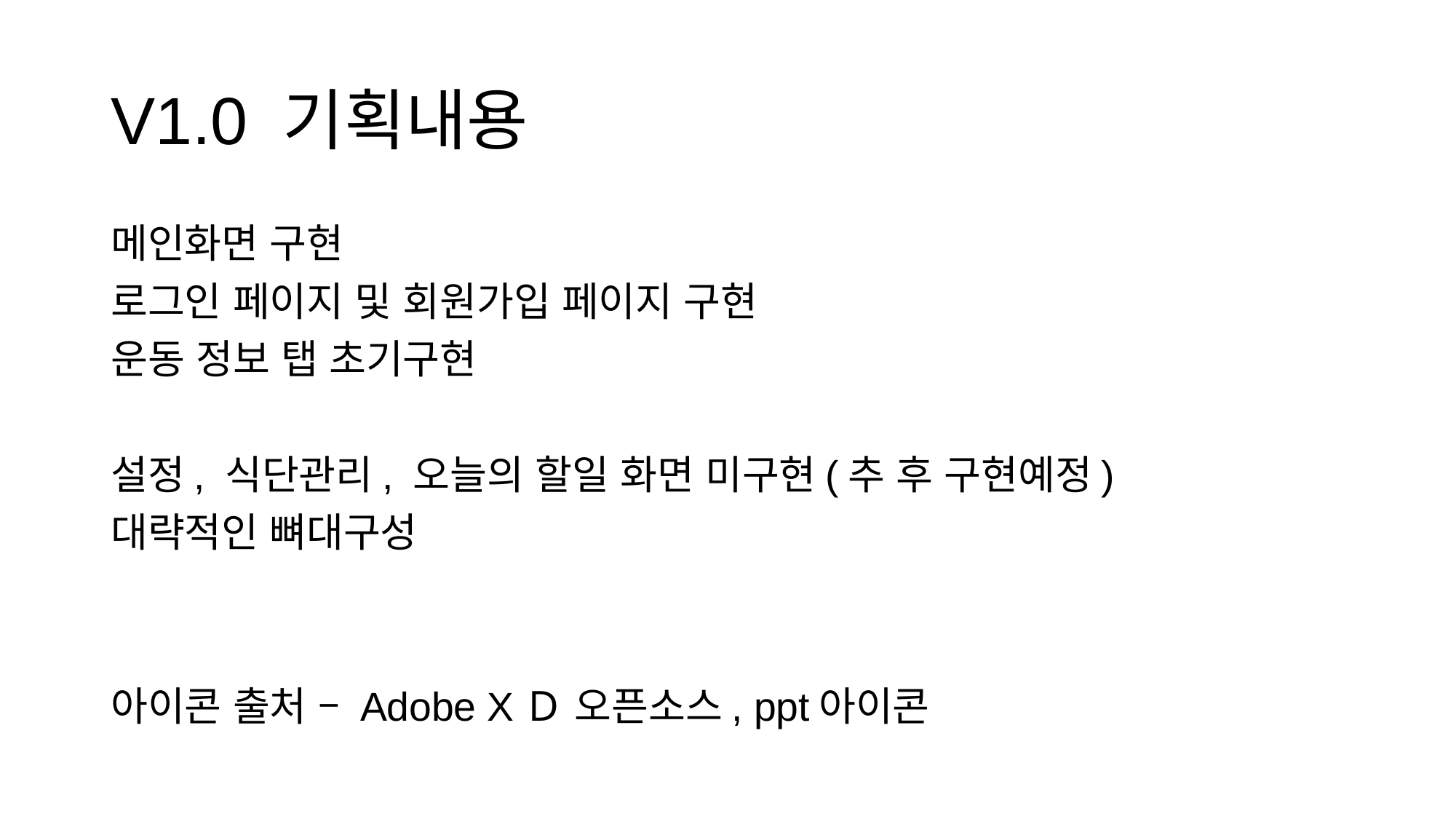

# V1.0 기획내용
메인화면 구현
로그인 페이지 및 회원가입 페이지 구현
운동 정보 탭 초기구현

설정, 식단관리, 오늘의 할일 화면 미구현(추 후 구현예정)
대략적인 뼈대구성

아이콘 출처 – Adobe XＤ 오픈소스, ppt아이콘